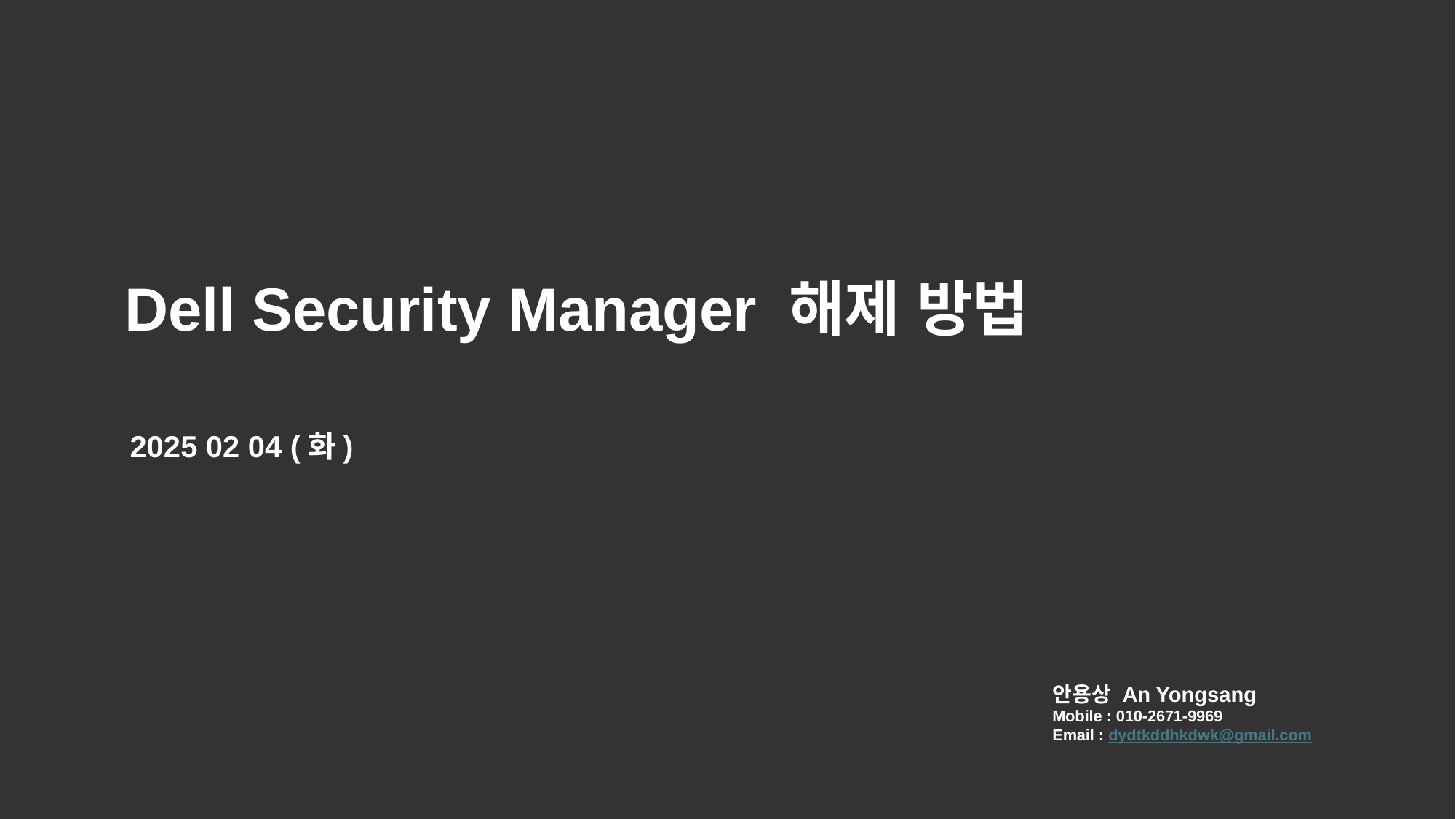

Dell Security Manager 해제 방법
2025 02 04 (화)
안용상 An Yongsang
Mobile : 010-2671-9969
Email : dydtkddhkdwk@gmail.com